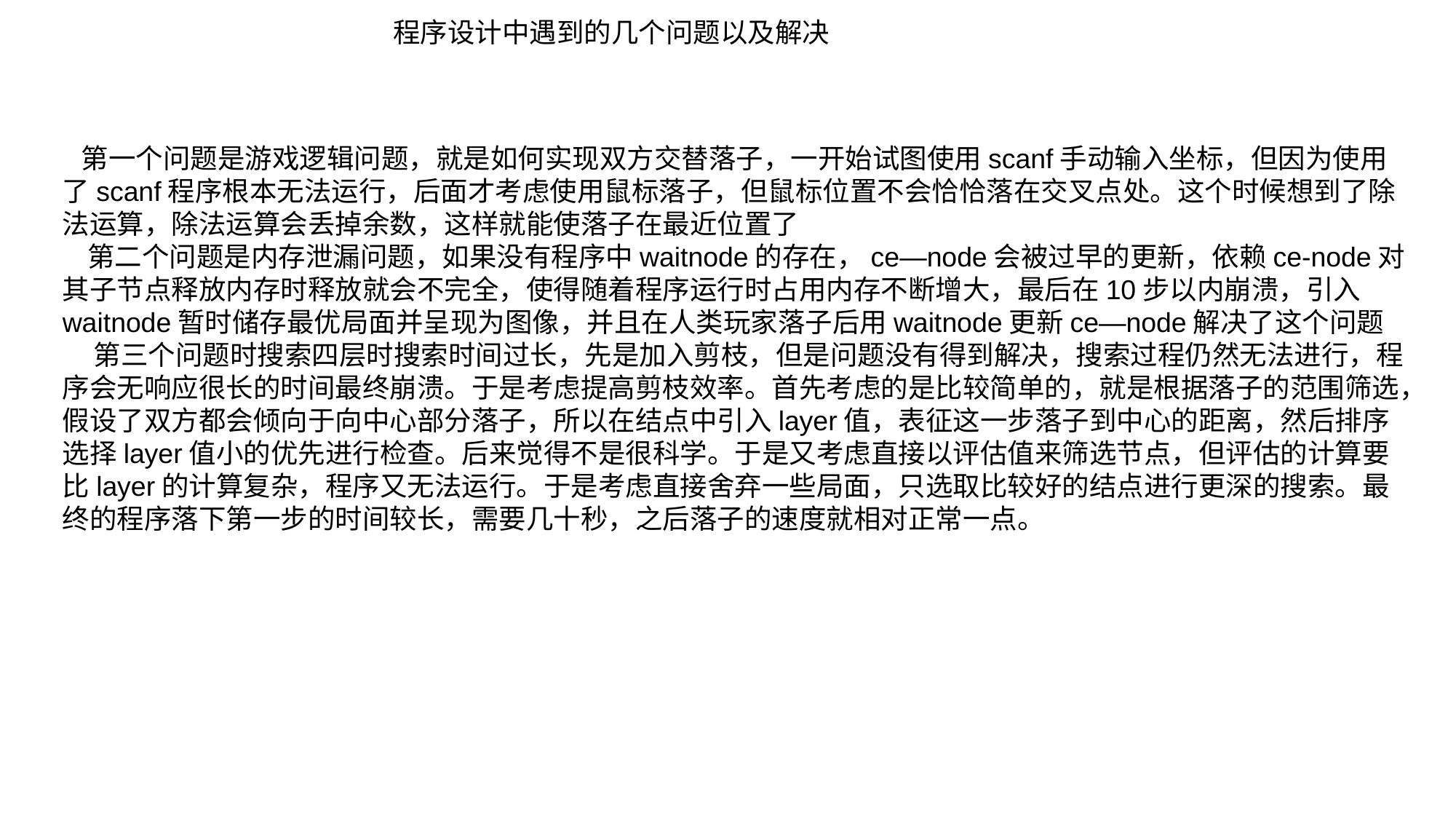

程序设计中遇到的几个问题以及解决
  第一个问题是游戏逻辑问题，就是如何实现双方交替落子，一开始试图使用scanf手动输入坐标，但因为使用了scanf程序根本无法运行，后面才考虑使用鼠标落子，但鼠标位置不会恰恰落在交叉点处。这个时候想到了除法运算，除法运算会丢掉余数，这样就能使落子在最近位置了
   第二个问题是内存泄漏问题，如果没有程序中waitnode的存在，ce—node会被过早的更新，依赖ce-node对其子节点释放内存时释放就会不完全，使得随着程序运行时占用内存不断增大，最后在10步以内崩溃，引入waitnode暂时储存最优局面并呈现为图像，并且在人类玩家落子后用waitnode更新ce—node解决了这个问题
    第三个问题时搜索四层时搜索时间过长，先是加入剪枝，但是问题没有得到解决，搜索过程仍然无法进行，程序会无响应很长的时间最终崩溃。于是考虑提高剪枝效率。首先考虑的是比较简单的，就是根据落子的范围筛选，假设了双方都会倾向于向中心部分落子，所以在结点中引入layer值，表征这一步落子到中心的距离，然后排序选择layer值小的优先进行检查。后来觉得不是很科学。于是又考虑直接以评估值来筛选节点，但评估的计算要比layer的计算复杂，程序又无法运行。于是考虑直接舍弃一些局面，只选取比较好的结点进行更深的搜索。最终的程序落下第一步的时间较长，需要几十秒，之后落子的速度就相对正常一点。